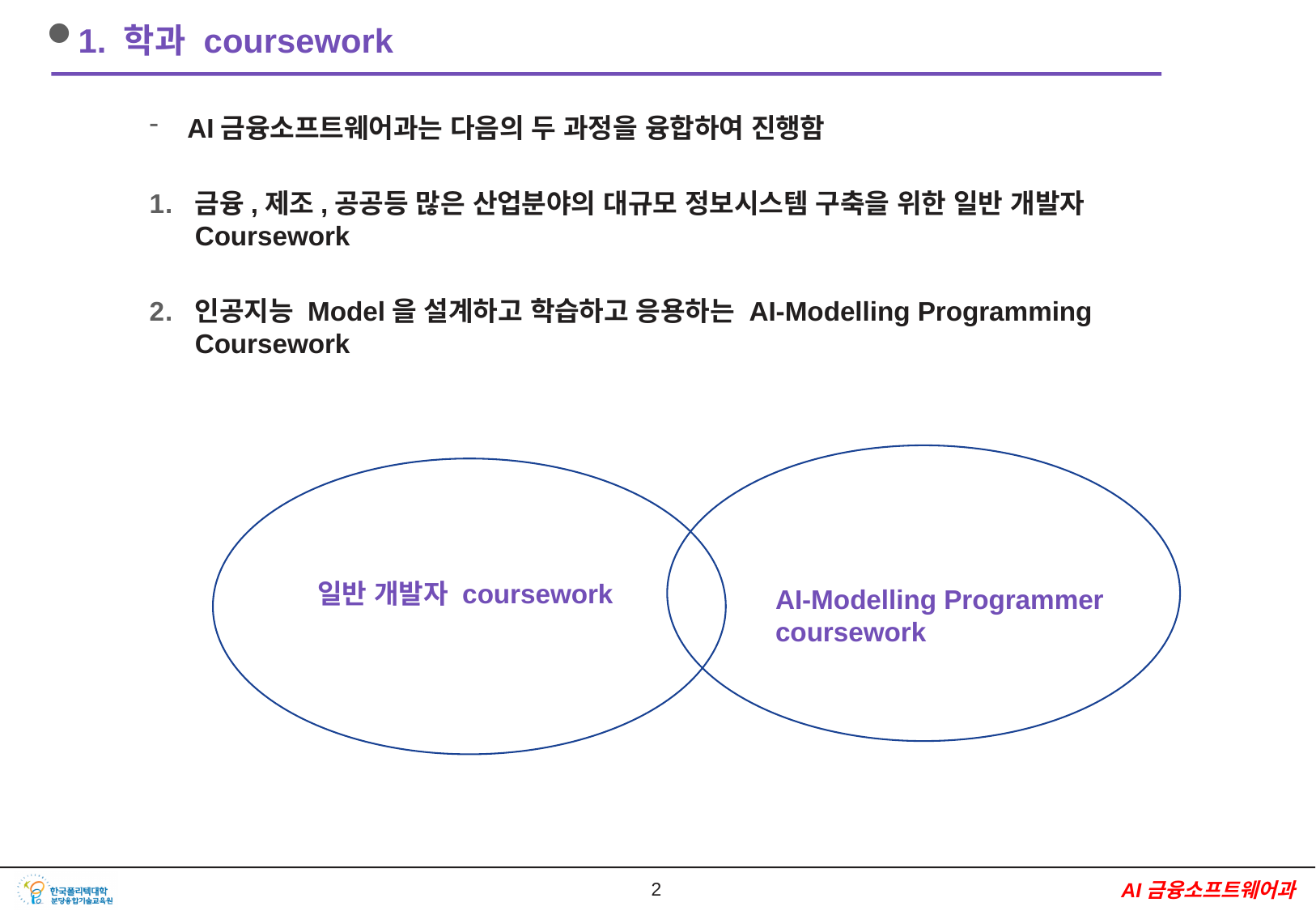

1. 학과 coursework
AI금융소프트웨어과는 다음의 두 과정을 융합하여 진행함

금융,제조,공공등 많은 산업분야의 대규모 정보시스템 구축을 위한 일반 개발자 Coursework

인공지능 Model을 설계하고 학습하고 응용하는 AI-Modelling Programming Coursework

일반 개발자 coursework
AI-Modelling Programmer coursework
2